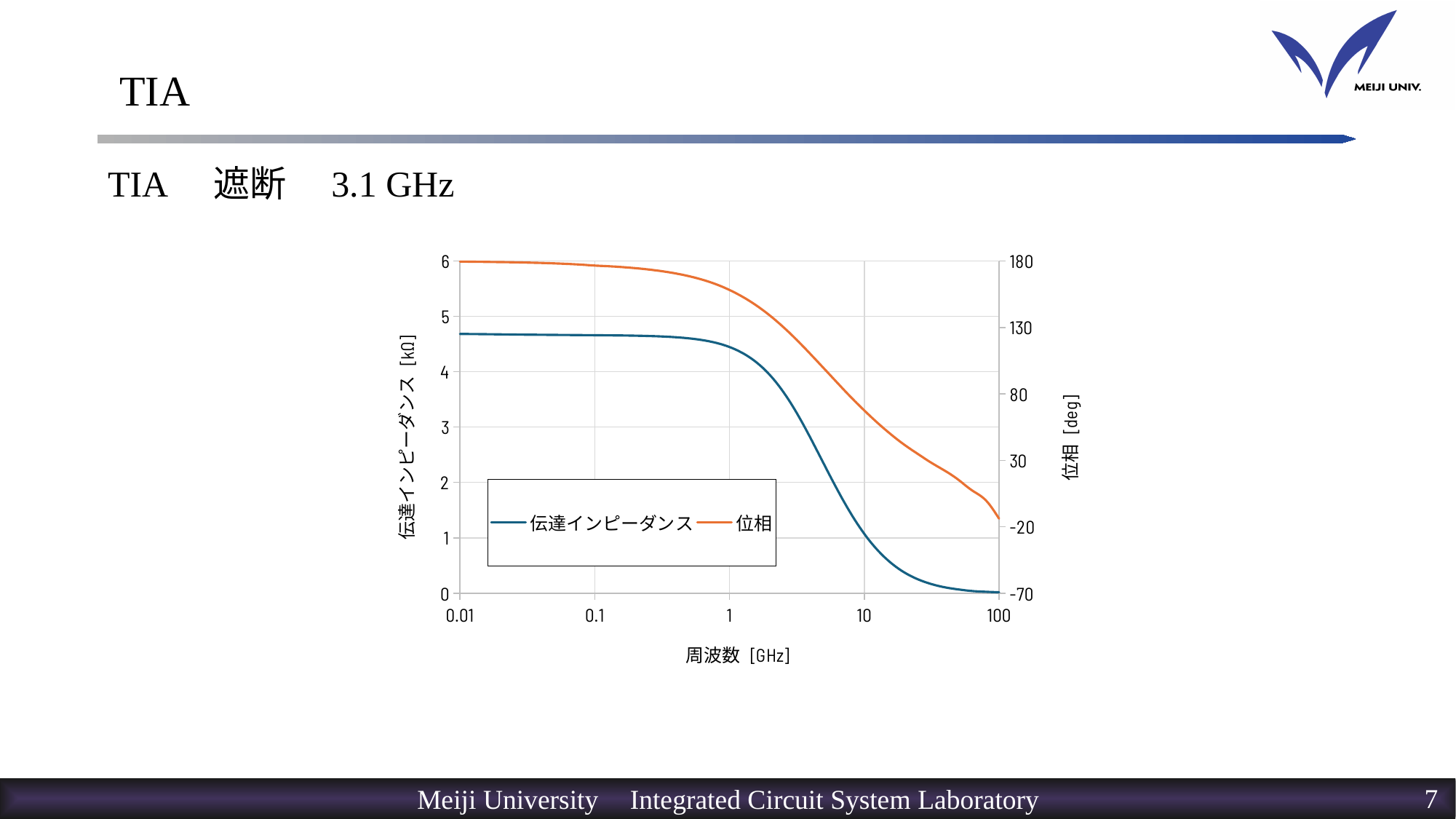

# TIA
TIA　遮断　3.1 GHz

### Chart

| Category |  | 位相 |
|---|---|---|